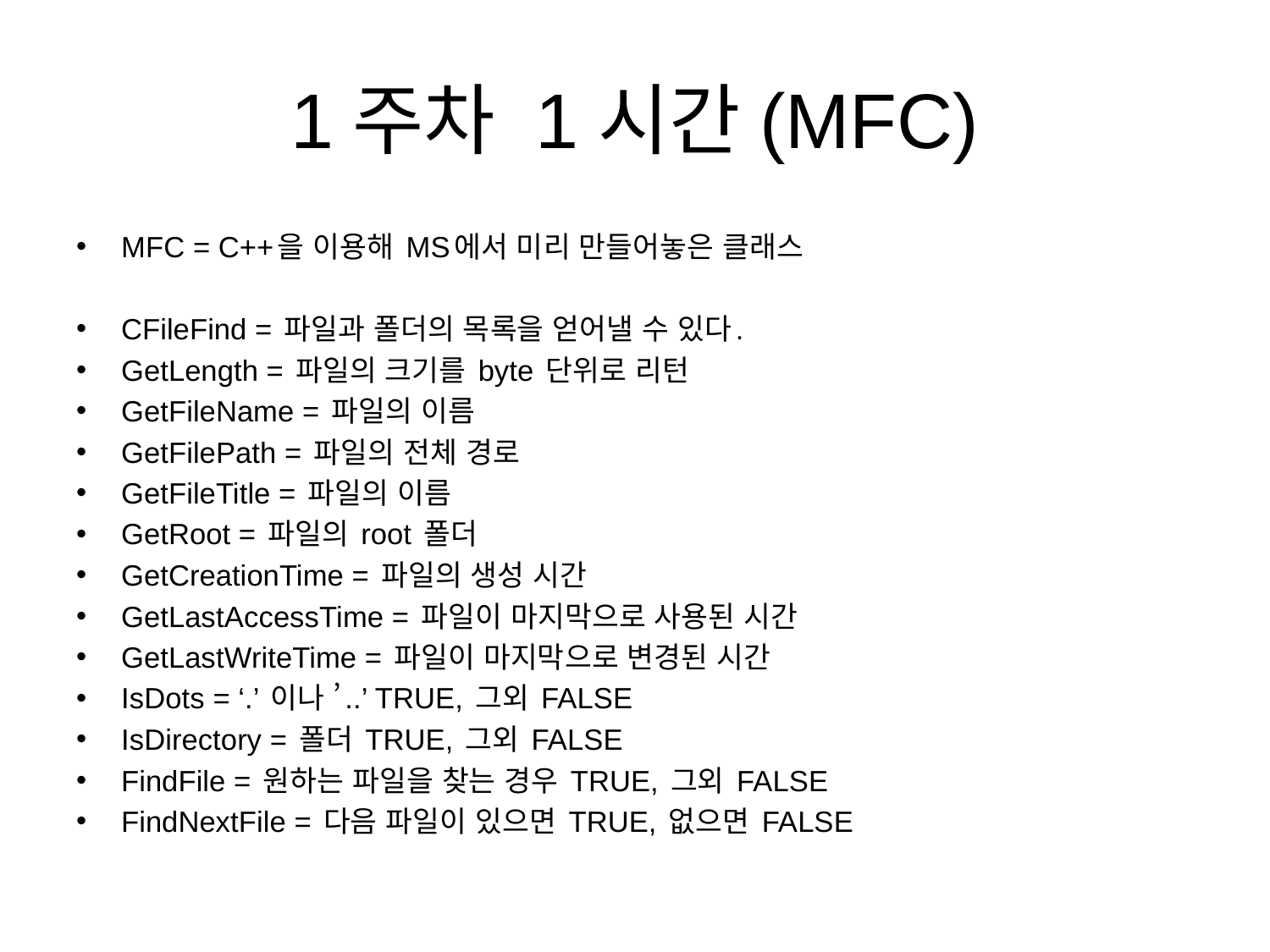

# 1주차 1시간(MFC)
MFC = C++을 이용해 MS에서 미리 만들어놓은 클래스

CFileFind = 파일과 폴더의 목록을 얻어낼 수 있다.
GetLength = 파일의 크기를 byte 단위로 리턴
GetFileName = 파일의 이름
GetFilePath = 파일의 전체 경로
GetFileTitle = 파일의 이름
GetRoot = 파일의 root 폴더
GetCreationTime = 파일의 생성 시간
GetLastAccessTime = 파일이 마지막으로 사용된 시간
GetLastWriteTime = 파일이 마지막으로 변경된 시간
IsDots = ‘.’ 이나 ’..’ TRUE, 그외 FALSE
IsDirectory = 폴더 TRUE, 그외 FALSE
FindFile = 원하는 파일을 찾는 경우 TRUE, 그외 FALSE
FindNextFile = 다음 파일이 있으면 TRUE, 없으면 FALSE